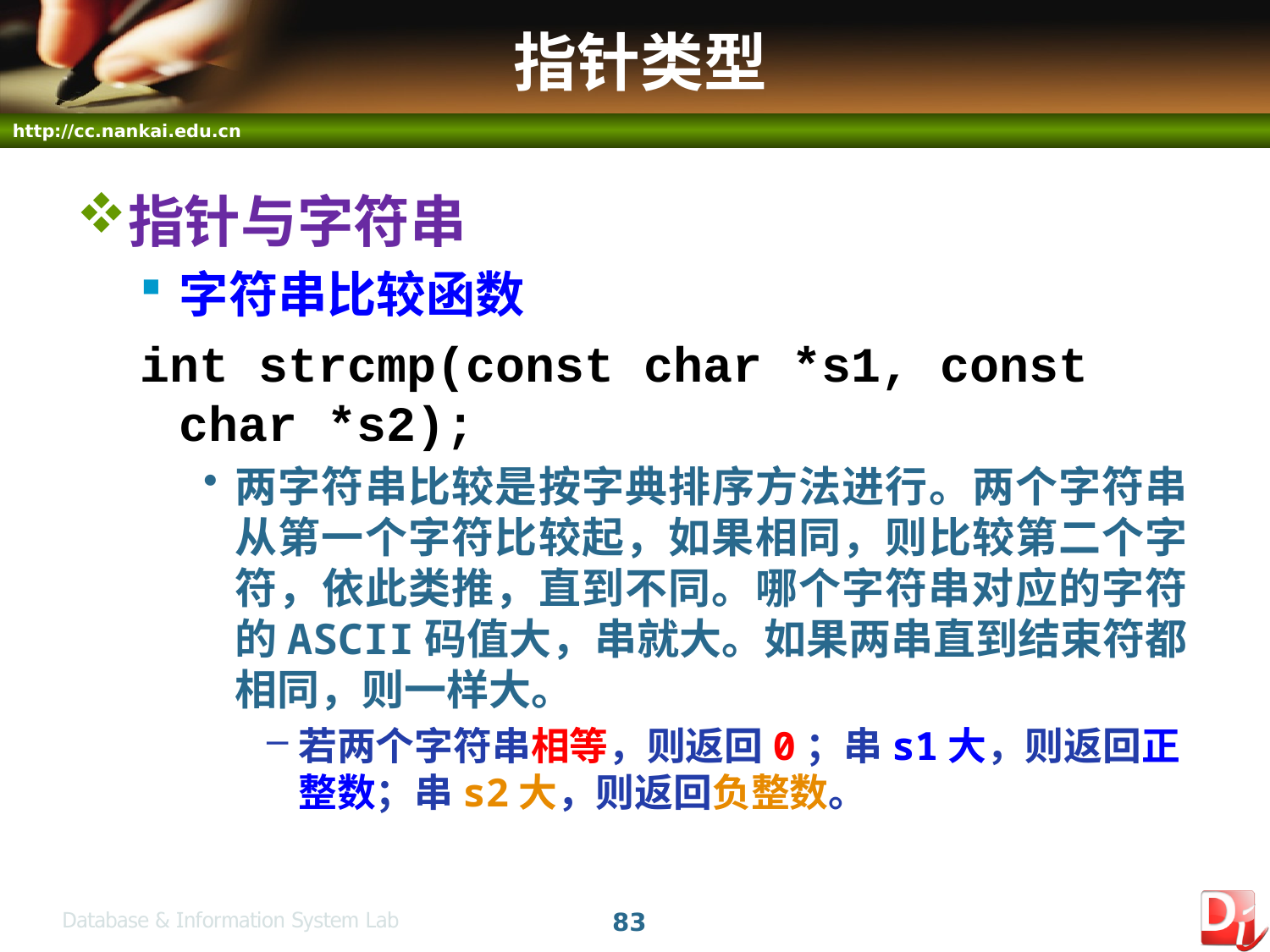

# 指针类型
指针与字符串
字符串比较函数
int strcmp(const char *s1, const char *s2);
两字符串比较是按字典排序方法进行。两个字符串从第一个字符比较起，如果相同，则比较第二个字符，依此类推，直到不同。哪个字符串对应的字符的ASCII码值大，串就大。如果两串直到结束符都相同，则一样大。
若两个字符串相等，则返回0；串s1大，则返回正整数；串s2大，则返回负整数。
83
Database & Information System Lab